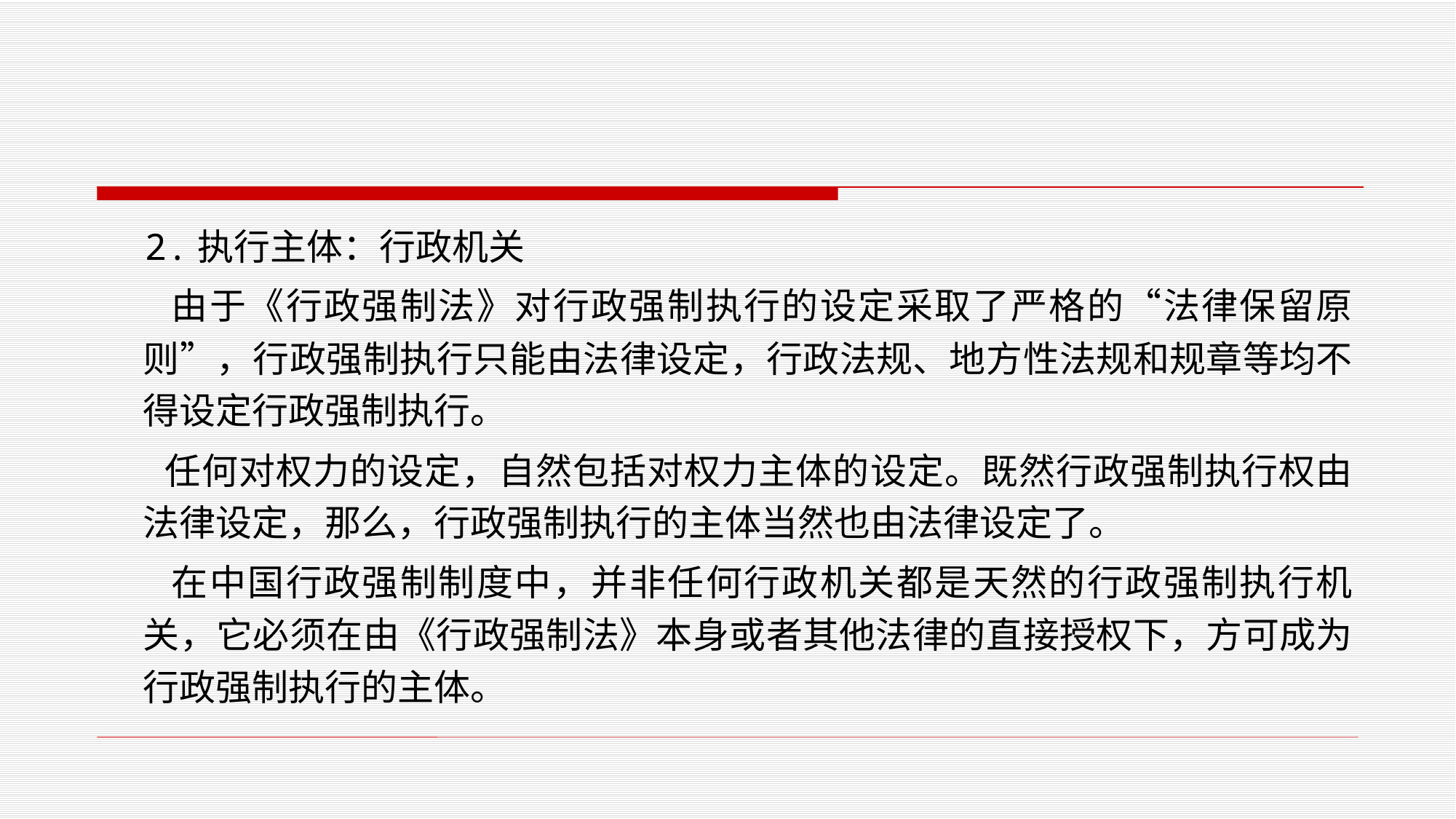

#
  2.执行主体：行政机关
      由于《行政强制法》对行政强制执行的设定采取了严格的“法律保留原则”，行政强制执行只能由法律设定，行政法规、地方性法规和规章等均不得设定行政强制执行。
      任何对权力的设定，自然包括对权力主体的设定。既然行政强制执行权由法律设定，那么，行政强制执行的主体当然也由法律设定了。
      在中国行政强制制度中，并非任何行政机关都是天然的行政强制执行机关，它必须在由《行政强制法》本身或者其他法律的直接授权下，方可成为行政强制执行的主体。